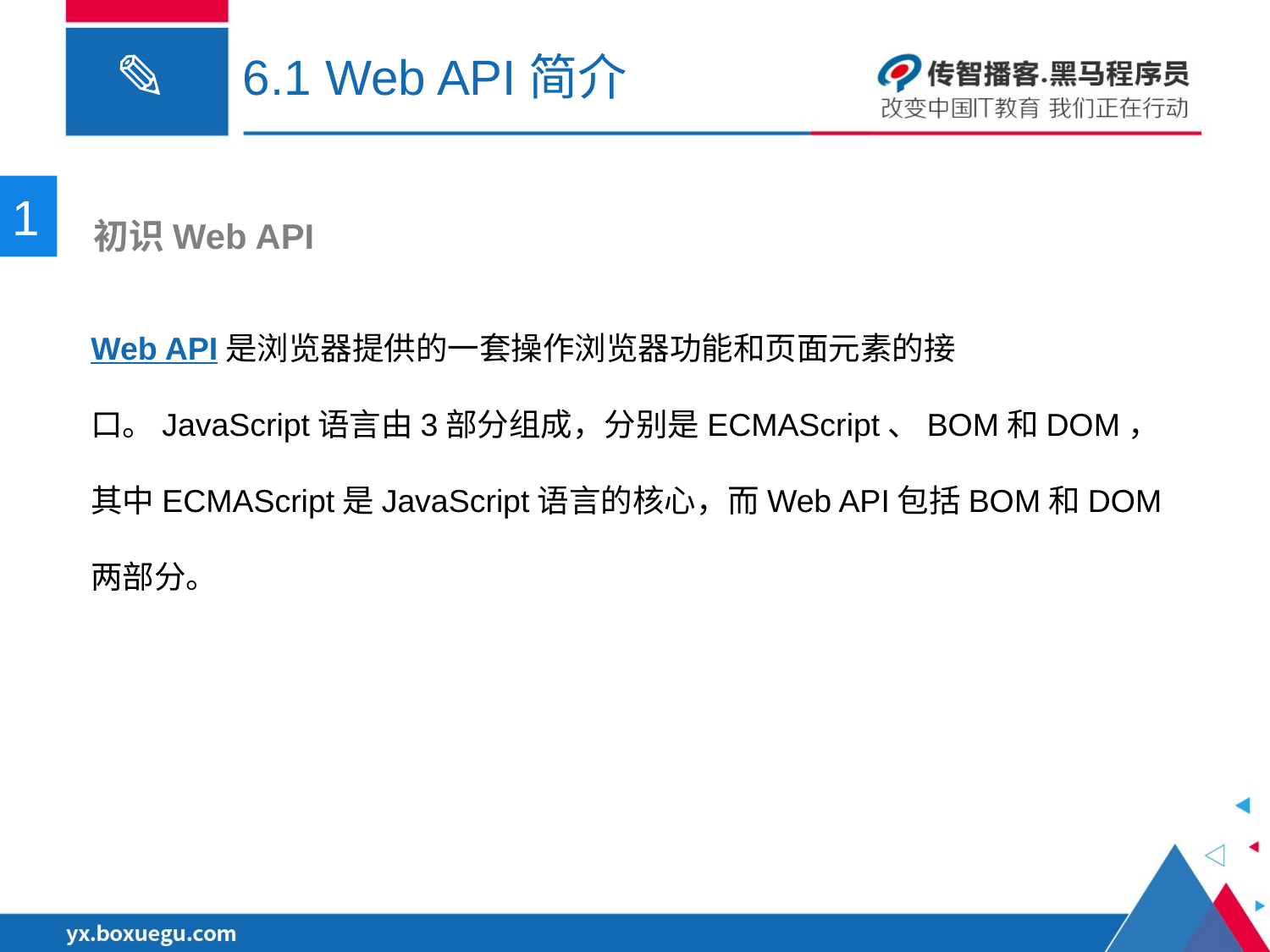

# 6.1 Web API简介

1
  初识Web API
Web API是浏览器提供的一套操作浏览器功能和页面元素的接口。JavaScript语言由3部分组成，分别是ECMAScript、BOM和DOM，其中ECMAScript是JavaScript语言的核心，而Web API包括BOM和DOM两部分。